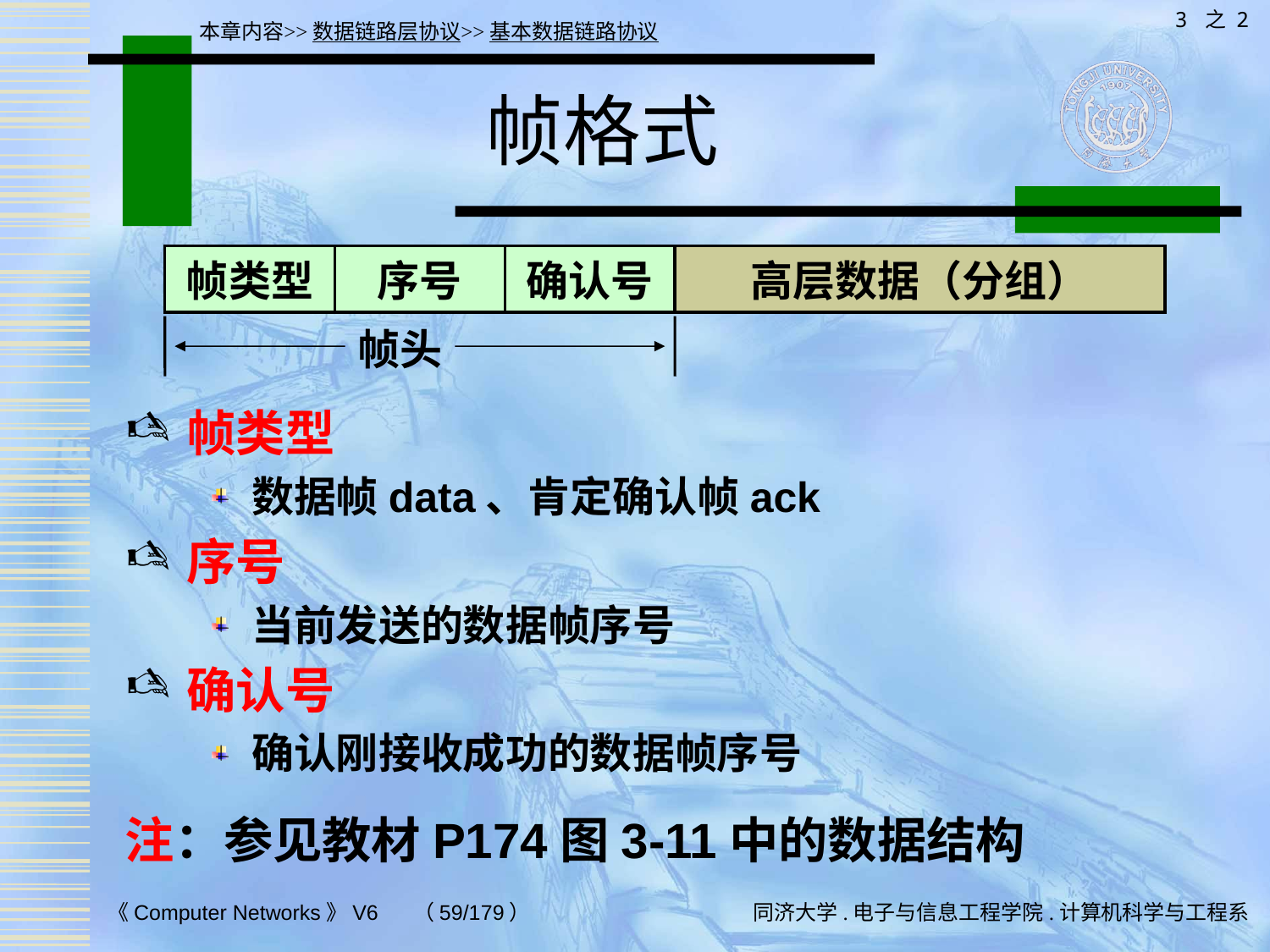

3 之 2
本章内容>>数据链路层协议>>基本数据链路协议
# 帧格式
帧类型
序号
确认号
高层数据（分组）

帧头

帧类型
数据帧data、肯定确认帧ack
序号
当前发送的数据帧序号
确认号
确认刚接收成功的数据帧序号
注：参见教材P174图3-11中的数据结构